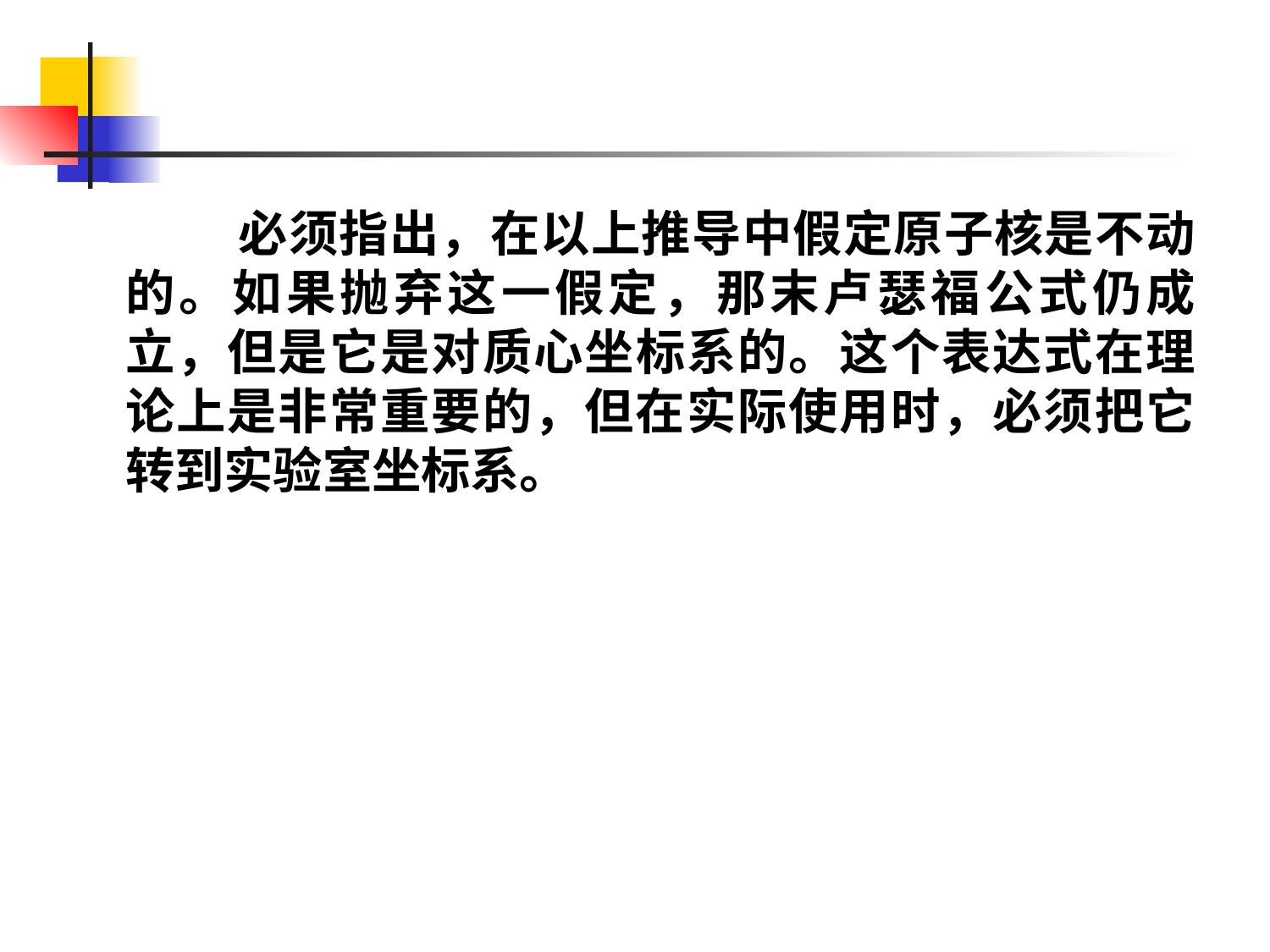

必须指出，在以上推导中假定原子核是不动的。如果抛弃这一假定，那末卢瑟福公式仍成立，但是它是对质心坐标系的。这个表达式在理论上是非常重要的，但在实际使用时，必须把它转到实验室坐标系。